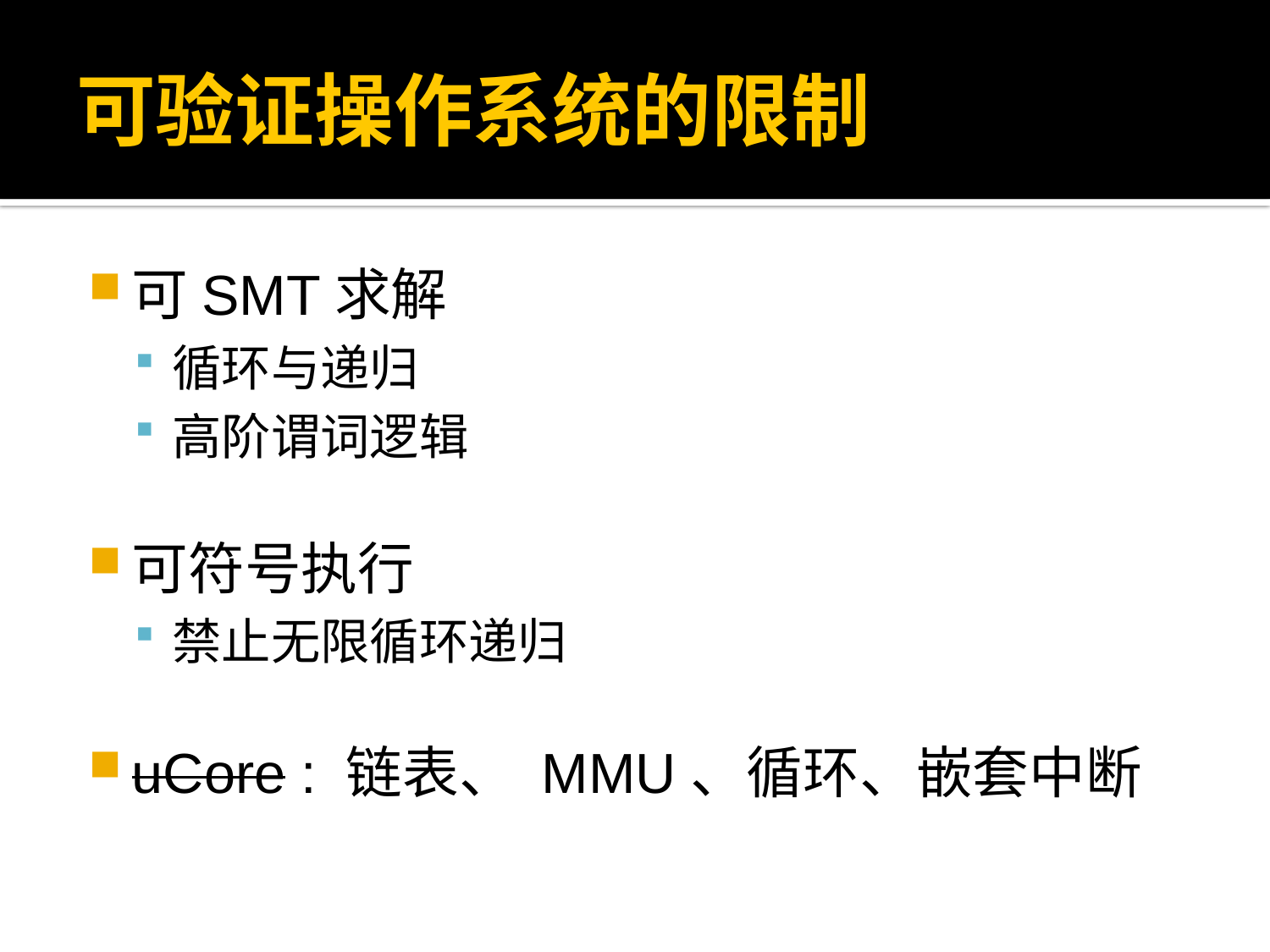

# 可验证操作系统的限制
可SMT求解
循环与递归
高阶谓词逻辑

可符号执行
禁止无限循环递归

uCore : 链表、 MMU、循环、嵌套中断